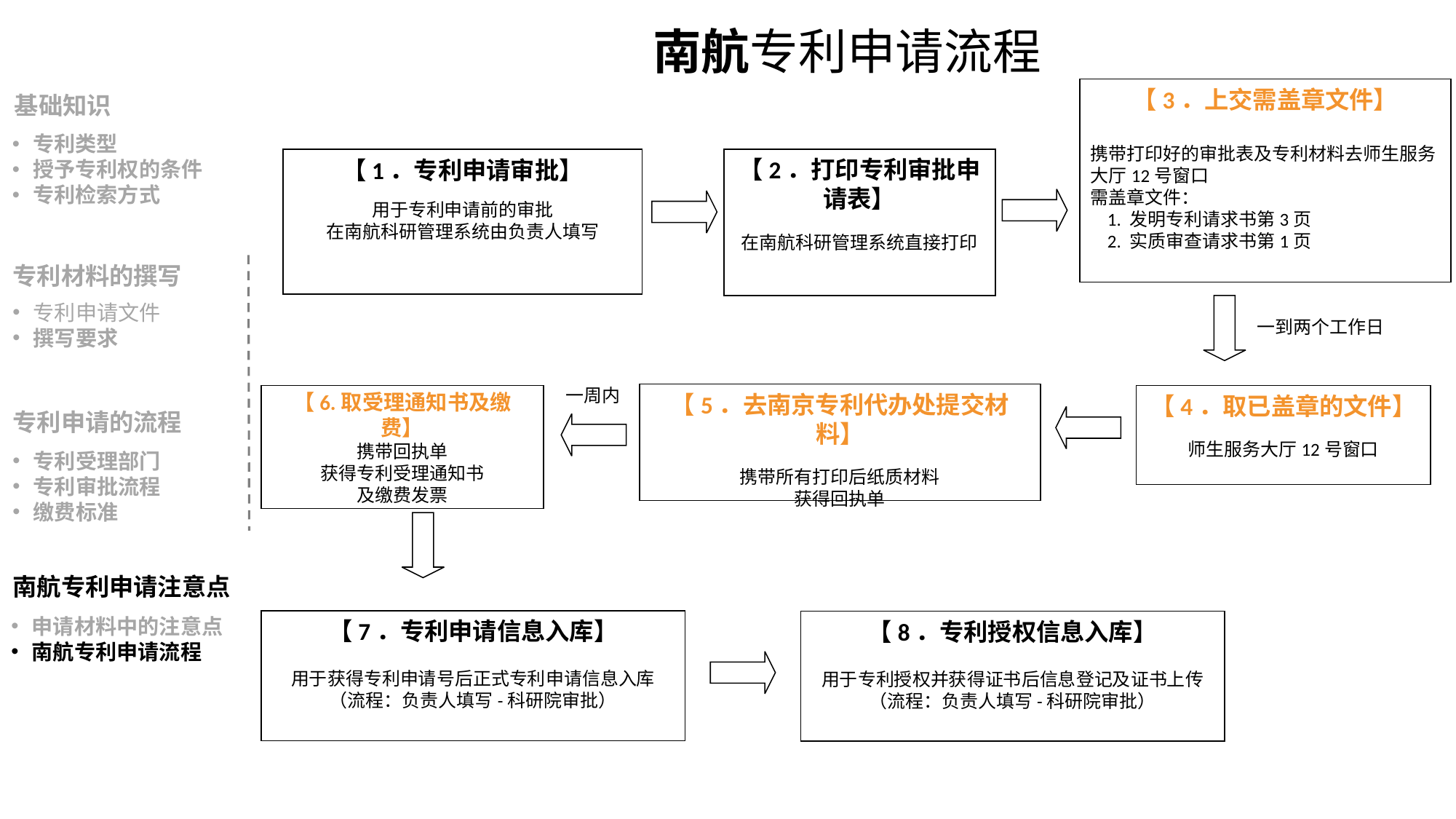

南航专利申请流程
【3．上交需盖章文件】

携带打印好的审批表及专利材料去师生服务大厅12号窗口
需盖章文件：
    1. 发明专利请求书第3页
    2. 实质审查请求书第1页

基础知识
专利类型
授予专利权的条件
专利检索方式

【1．专利申请审批】

用于专利申请前的审批
在南航科研管理系统由负责人填写

【2．打印专利审批申请表】

在南航科研管理系统直接打印

【8．专利授权信息入库】

用于专利授权并获得证书后信息登记及证书上传
（流程：负责人填写-科研院审批）

专利材料的撰写
专利申请文件
撰写要求

一到两个工作日
一周内
【5．去南京专利代办处提交材料】

携带所有打印后纸质材料
获得回执单
【4．取已盖章的文件】

师生服务大厅12号窗口
【6.取受理通知书及缴费】
携带回执单
获得专利受理通知书
及缴费发票

专利申请的流程

专利受理部门
专利审批流程
缴费标准

南航专利申请注意点
申请材料中的注意点
南航专利申请流程
【7．专利申请信息入库】

用于获得专利申请号后正式专利申请信息入库
（流程：负责人填写-科研院审批）